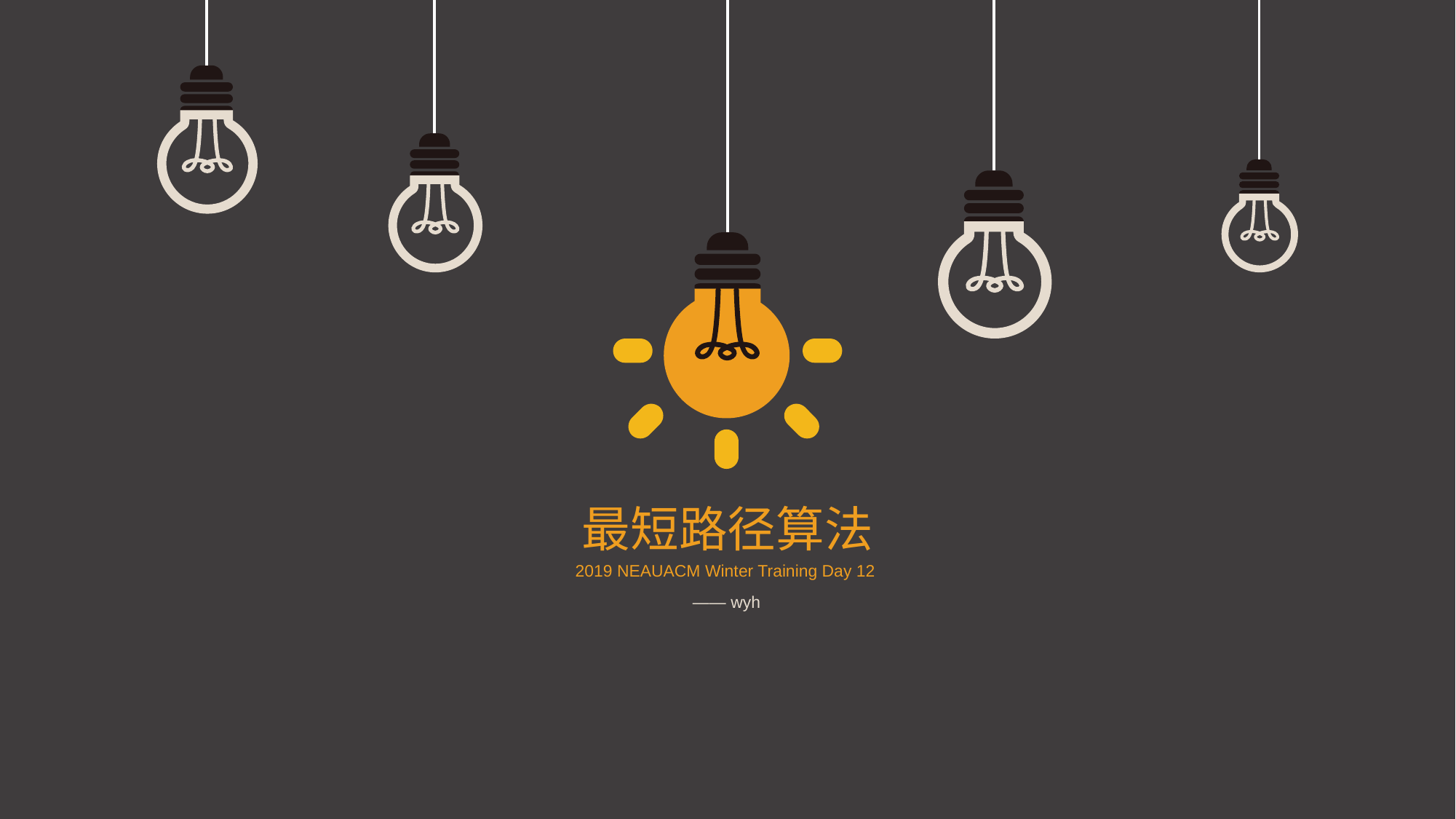

最短路径算法
2019 NEAUACM Winter Training Day 12
—— wyh